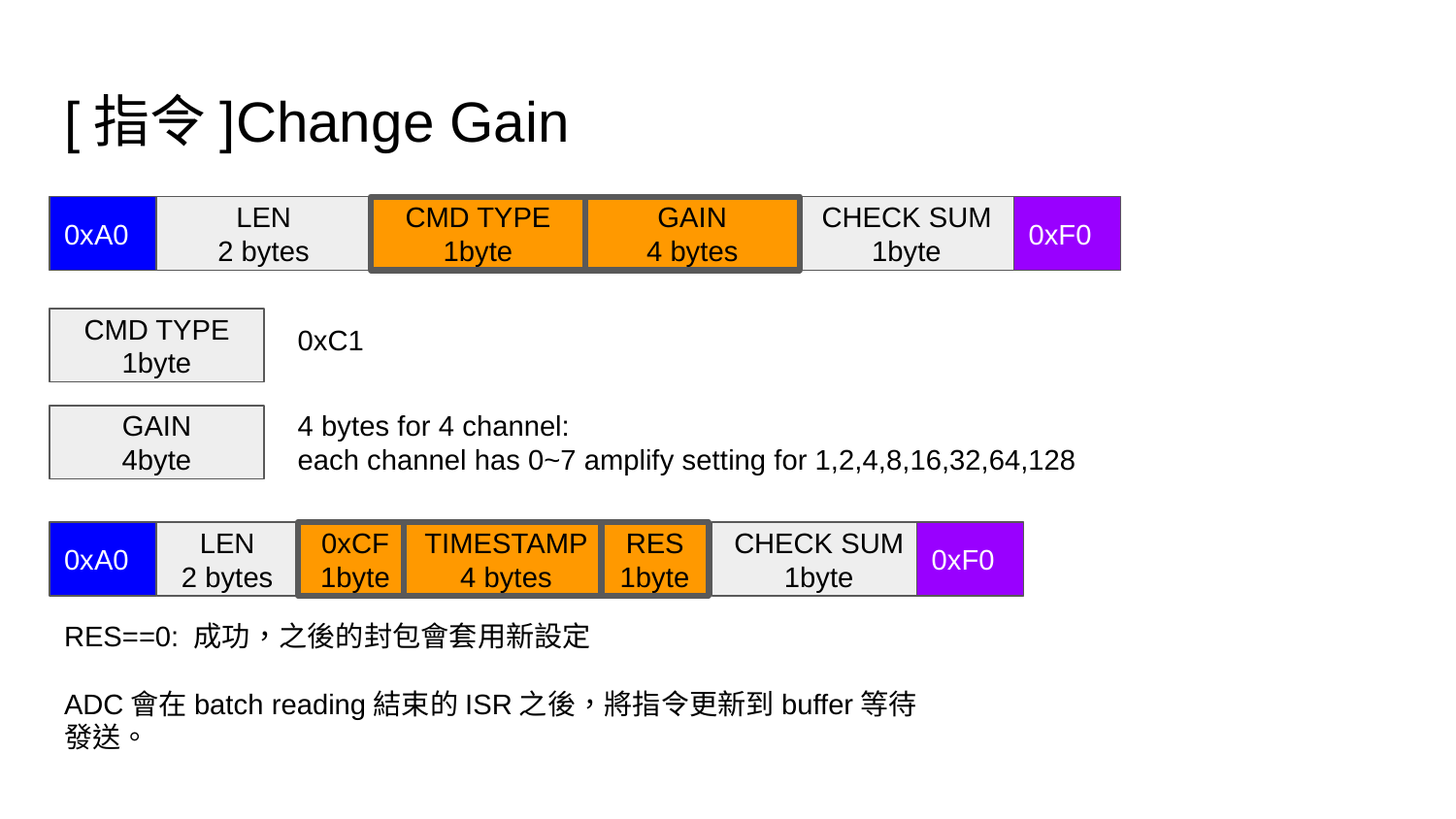

# [指令]Change Gain
0xA0
LEN
2 bytes
CMD TYPE
1byte
GAIN
4 bytes
CHECK SUM
1byte
0xF0
CMD TYPE
1byte
0xC1
4 bytes for 4 channel:
each channel has 0~7 amplify setting for 1,2,4,8,16,32,64,128
GAIN
4byte
0xA0
LEN
2 bytes
0xCF
1byte
TIMESTAMP
4 bytes
RES
1byte
CHECK SUM
1byte
0xF0
RES==0: 成功，之後的封包會套用新設定

ADC會在batch reading結束的ISR之後，將指令更新到buffer等待發送。